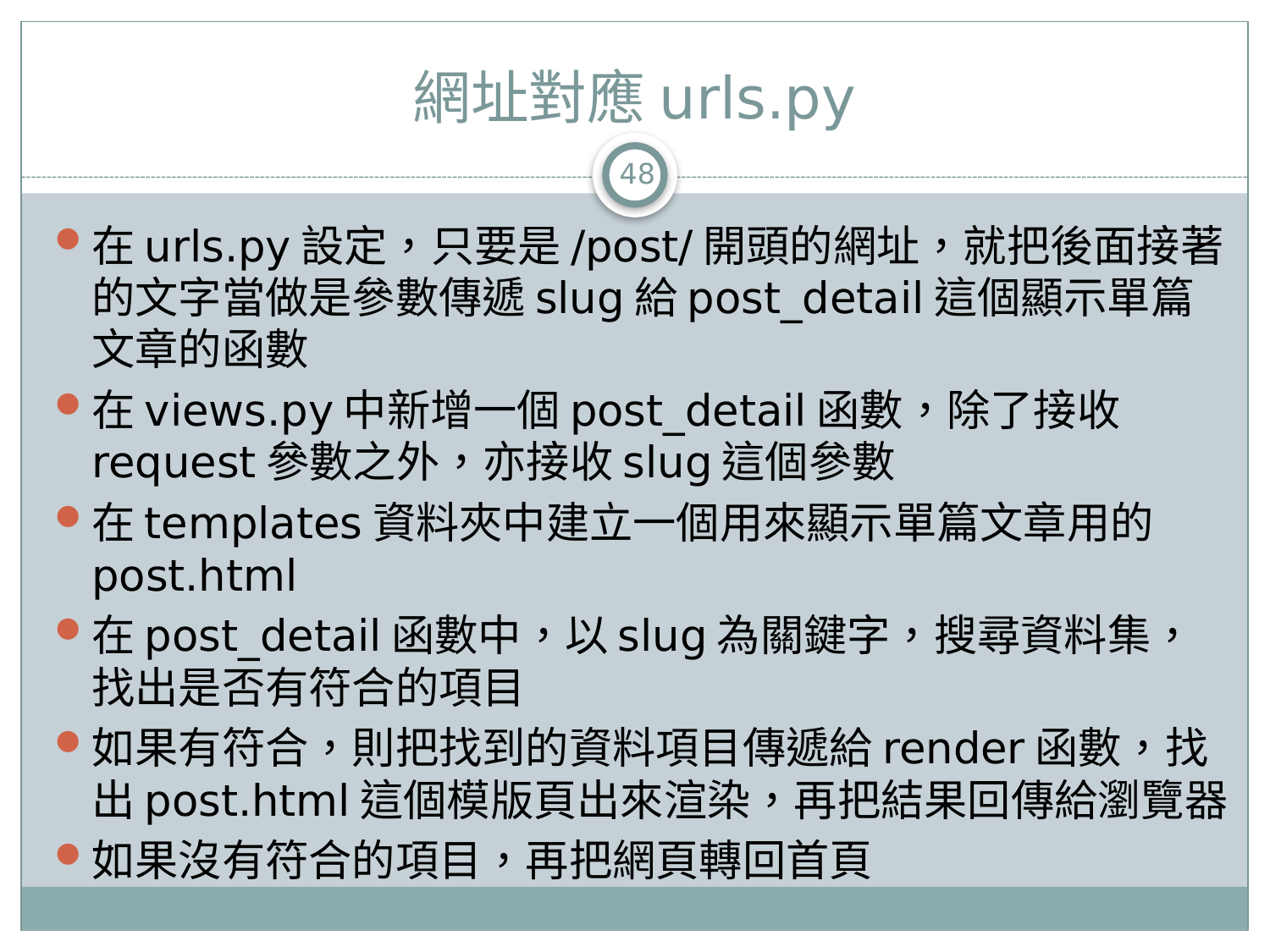

# 網址對應urls.py
48
在urls.py設定，只要是/post/開頭的網址，就把後面接著的文字當做是參數傳遞slug給post_detail這個顯示單篇文章的函數
在views.py中新增一個post_detail函數，除了接收request參數之外，亦接收slug這個參數
在templates資料夾中建立一個用來顯示單篇文章用的post.html
在post_detail函數中，以slug為關鍵字，搜尋資料集，找出是否有符合的項目
如果有符合，則把找到的資料項目傳遞給render函數，找出post.html這個模版頁出來渲染，再把結果回傳給瀏覽器
如果沒有符合的項目，再把網頁轉回首頁